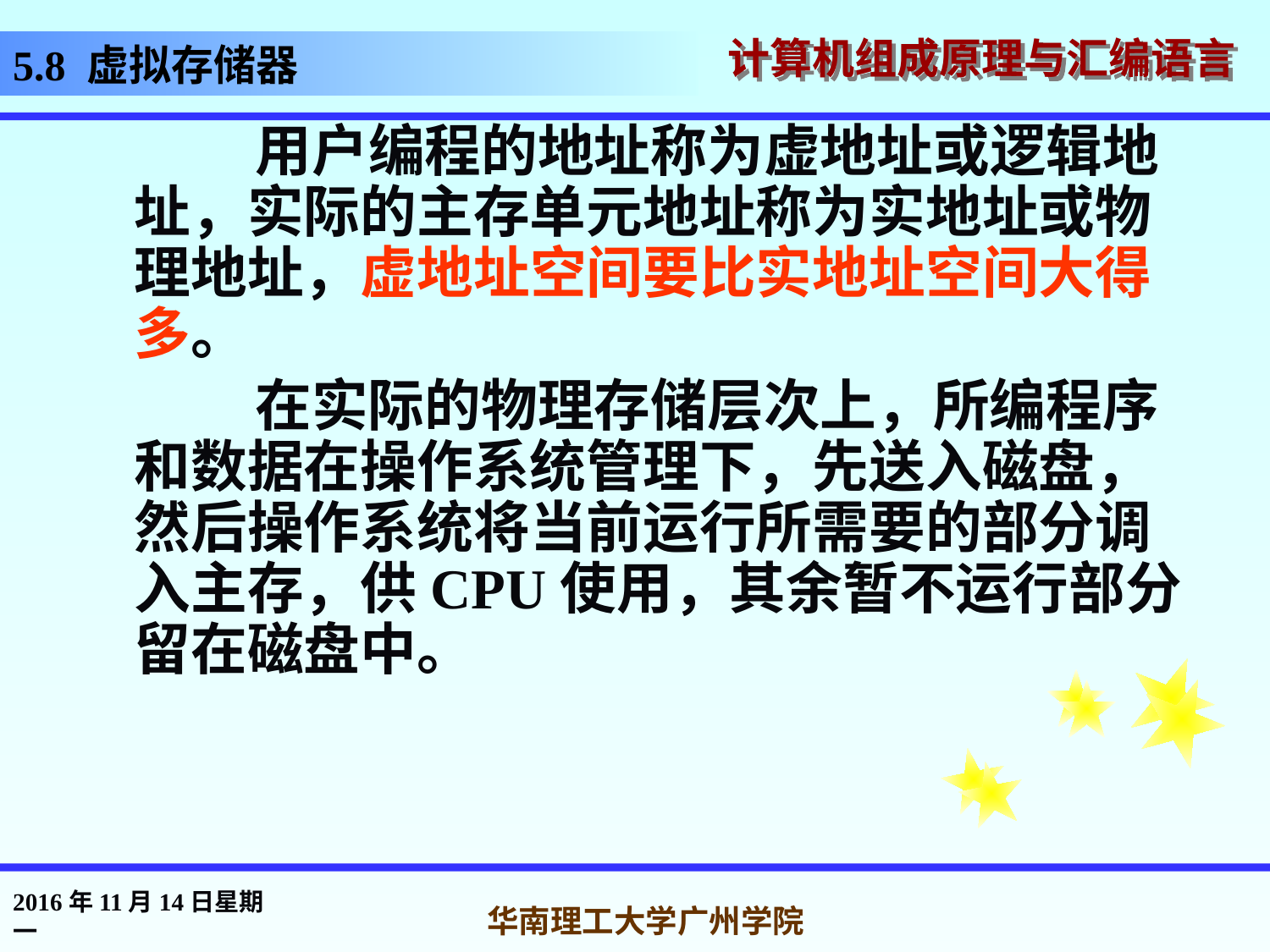

# 5.8 虚拟存储器
            用户编程的地址称为虚地址或逻辑地址，实际的主存单元地址称为实地址或物理地址，虚地址空间要比实地址空间大得多。
            在实际的物理存储层次上，所编程序和数据在操作系统管理下，先送入磁盘，然后操作系统将当前运行所需要的部分调入主存，供CPU使用，其余暂不运行部分留在磁盘中。
2016年11月14日星期一
华南理工大学广州学院